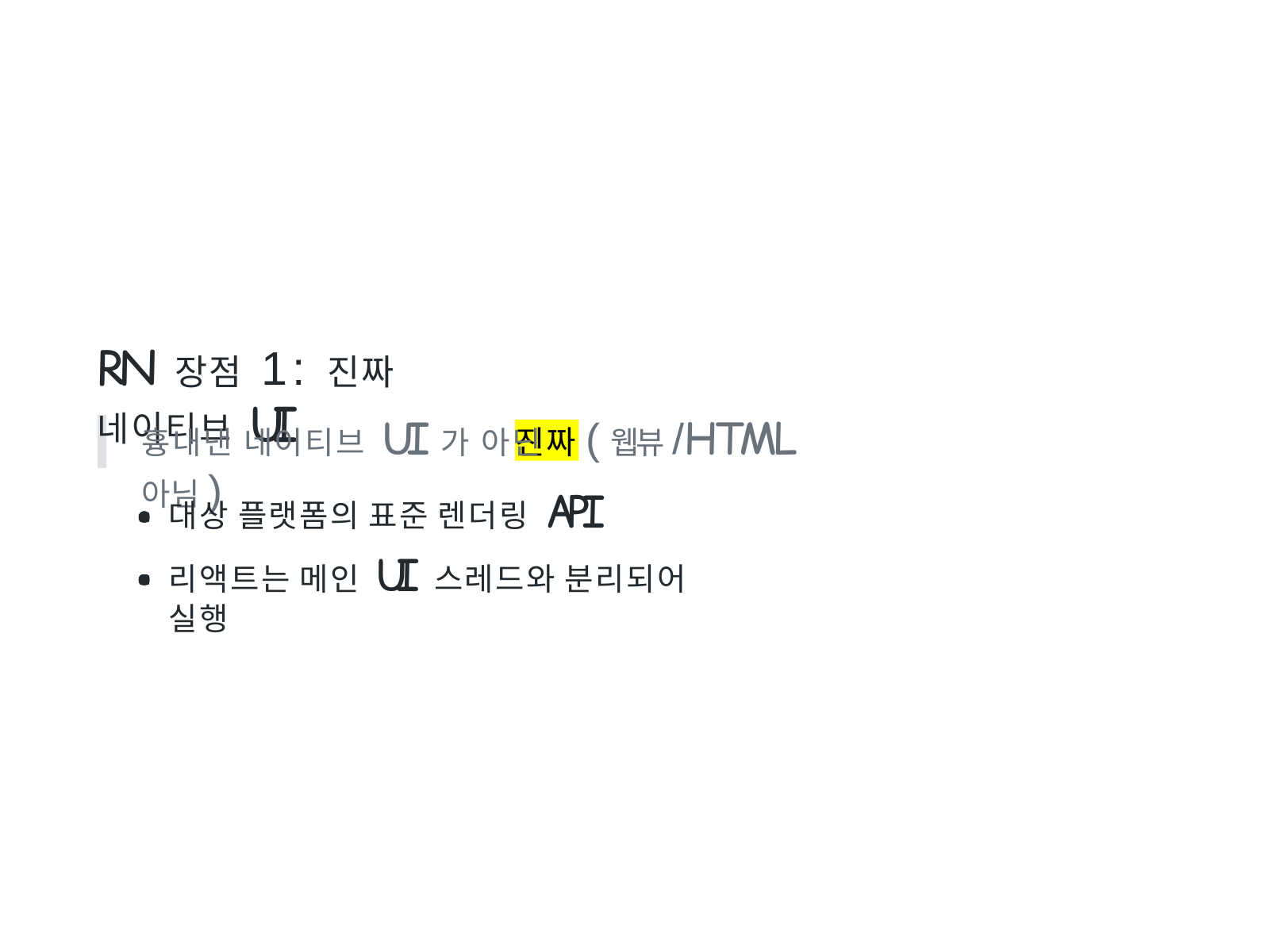

# RN 장점 1 : 진짜 네이티브 UI
흉내낸 네이티브 UI가                     아닌	(웹뷰/HTML 아님)

진짜
대상 플랫폼의 표준 렌더링 API
리액트는 메인 UI  스레드와 분리되어 실행